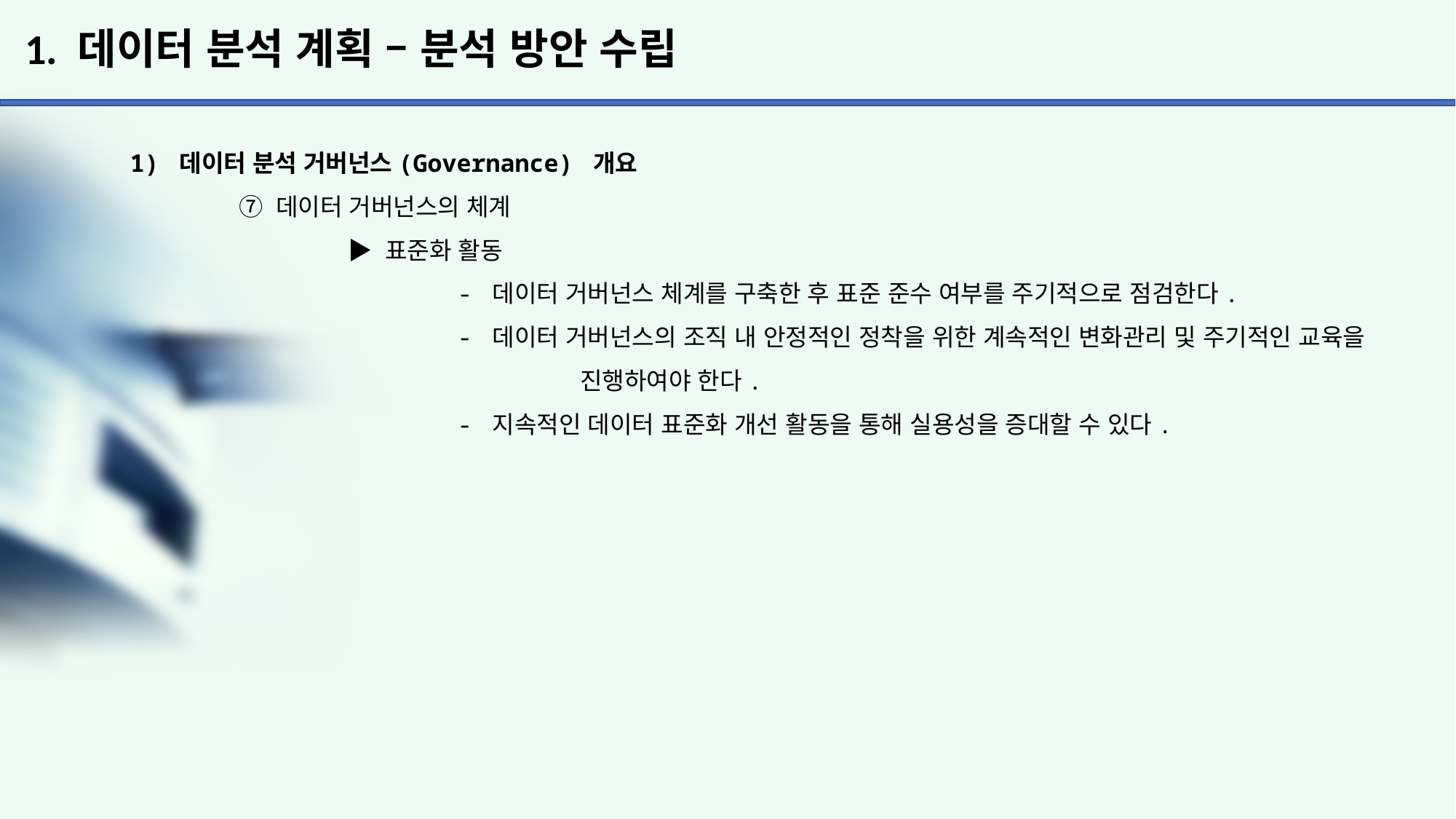

# 1. 데이터 분석 계획 – 분석 방안 수립
1) 데이터 분석 거버넌스(Governance) 개요
	⑦ 데이터 거버넌스의 체계
		▶ 표준화 활동
			- 데이터 거버넌스 체계를 구축한 후 표준 준수 여부를 주기적으로 점검한다.
			- 데이터 거버넌스의 조직 내 안정적인 정착을 위한 계속적인 변화관리 및 주기적인 교육을 				  진행하여야 한다.
			- 지속적인 데이터 표준화 개선 활동을 통해 실용성을 증대할 수 있다.